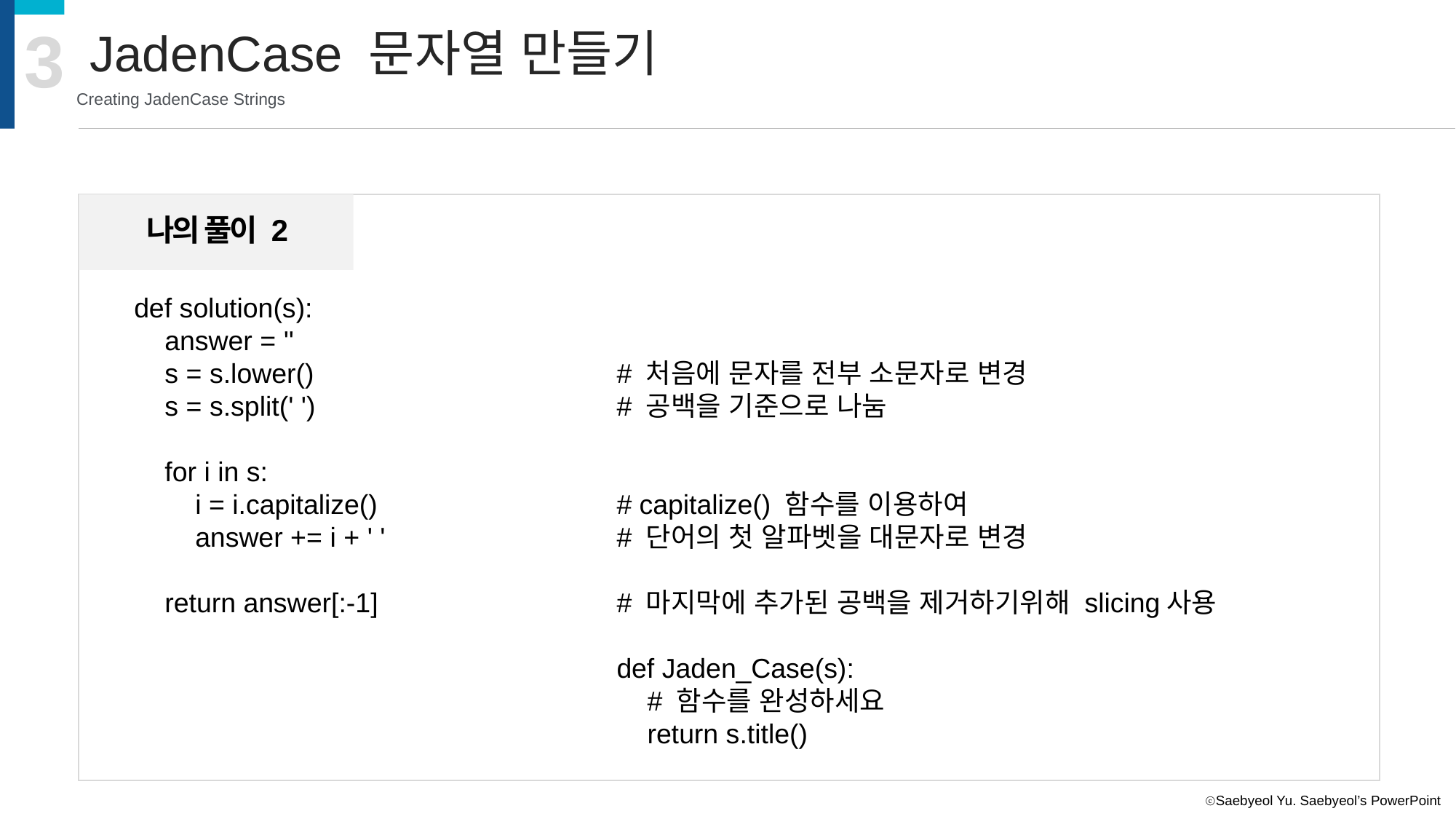

3
JadenCase 문자열 만들기
Creating JadenCase Strings

나의 풀이 2
def solution(s):
    answer = ''
    s = s.lower()
    s = s.split(' ')

    for i in s:
        i = i.capitalize()
        answer += i + ' '

    return answer[:-1]

# 처음에 문자를 전부 소문자로 변경
# 공백을 기준으로 나눔

# capitalize() 함수를 이용하여
# 단어의 첫 알파벳을 대문자로 변경

# 마지막에 추가된 공백을 제거하기위해 slicing사용

def Jaden_Case(s):
    # 함수를 완성하세요
    return s.title()